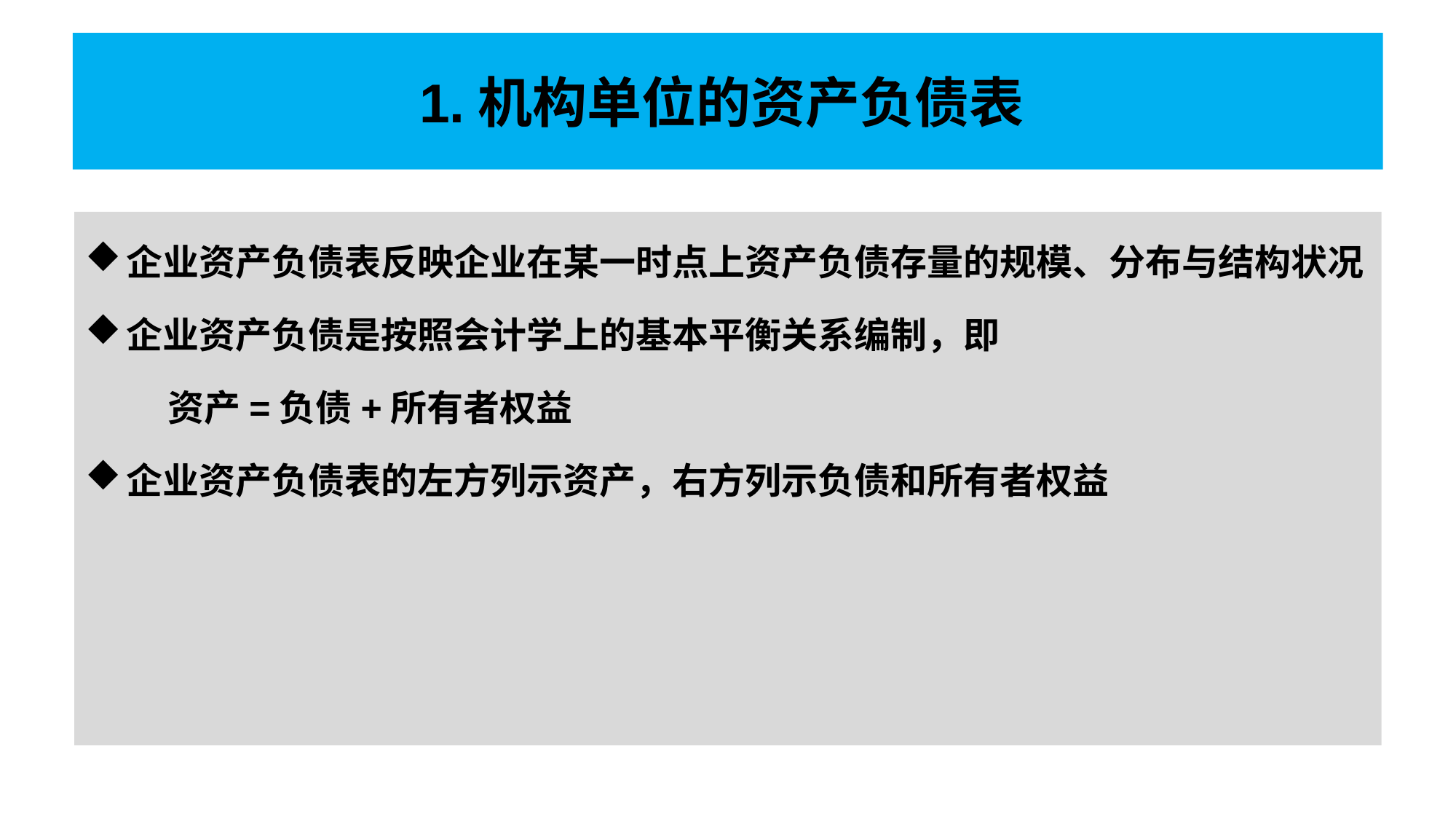

1.机构单位的资产负债表
企业资产负债表反映企业在某一时点上资产负债存量的规模、分布与结构状况
企业资产负债是按照会计学上的基本平衡关系编制，即
         资产=负债+所有者权益
企业资产负债表的左方列示资产，右方列示负债和所有者权益